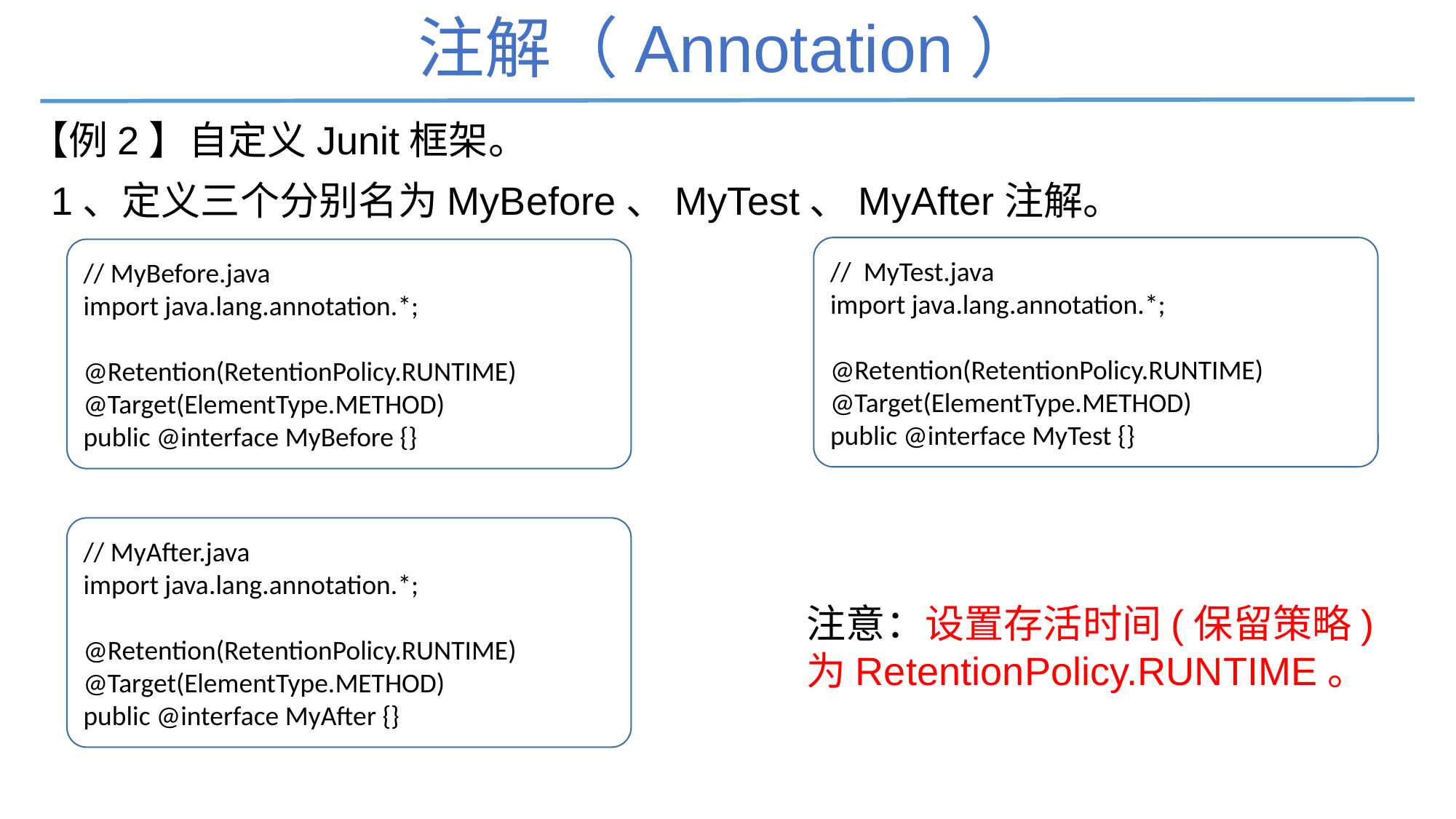

# 注解（Annotation）
【例2】自定义Junit框架。
1、定义三个分别名为MyBefore、MyTest、MyAfter注解。
//  MyTest.java
import java.lang.annotation.*;

@Retention(RetentionPolicy.RUNTIME)
@Target(ElementType.METHOD)
public @interface MyTest {}
// MyBefore.java
import java.lang.annotation.*;

@Retention(RetentionPolicy.RUNTIME)
@Target(ElementType.METHOD)
public @interface MyBefore {}
// MyAfter.java
import java.lang.annotation.*;

@Retention(RetentionPolicy.RUNTIME)
@Target(ElementType.METHOD)
public @interface MyAfter {}
注意：设置存活时间(保留策略)为RetentionPolicy.RUNTIME。